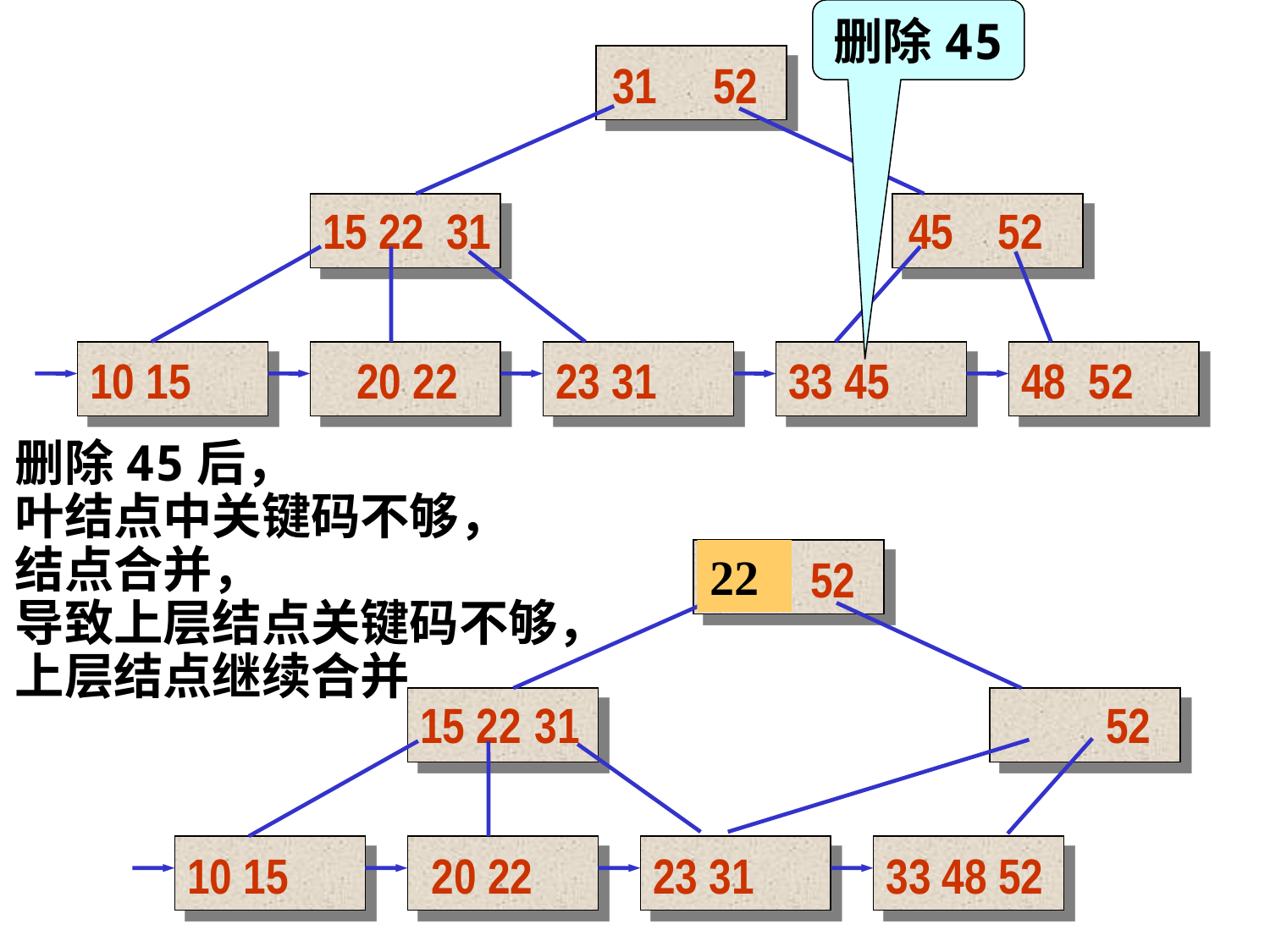

删除45

31     52

15 22  31

45    52

10 15
   20 22
23 31
33 45
48  52

删除45后，
叶结点中关键码不够，
结点合并，
导致上层结点关键码不够，
上层结点继续合并

22
31     52

15 22
  31

52

10 15
 20 22
23 31
33 48 52